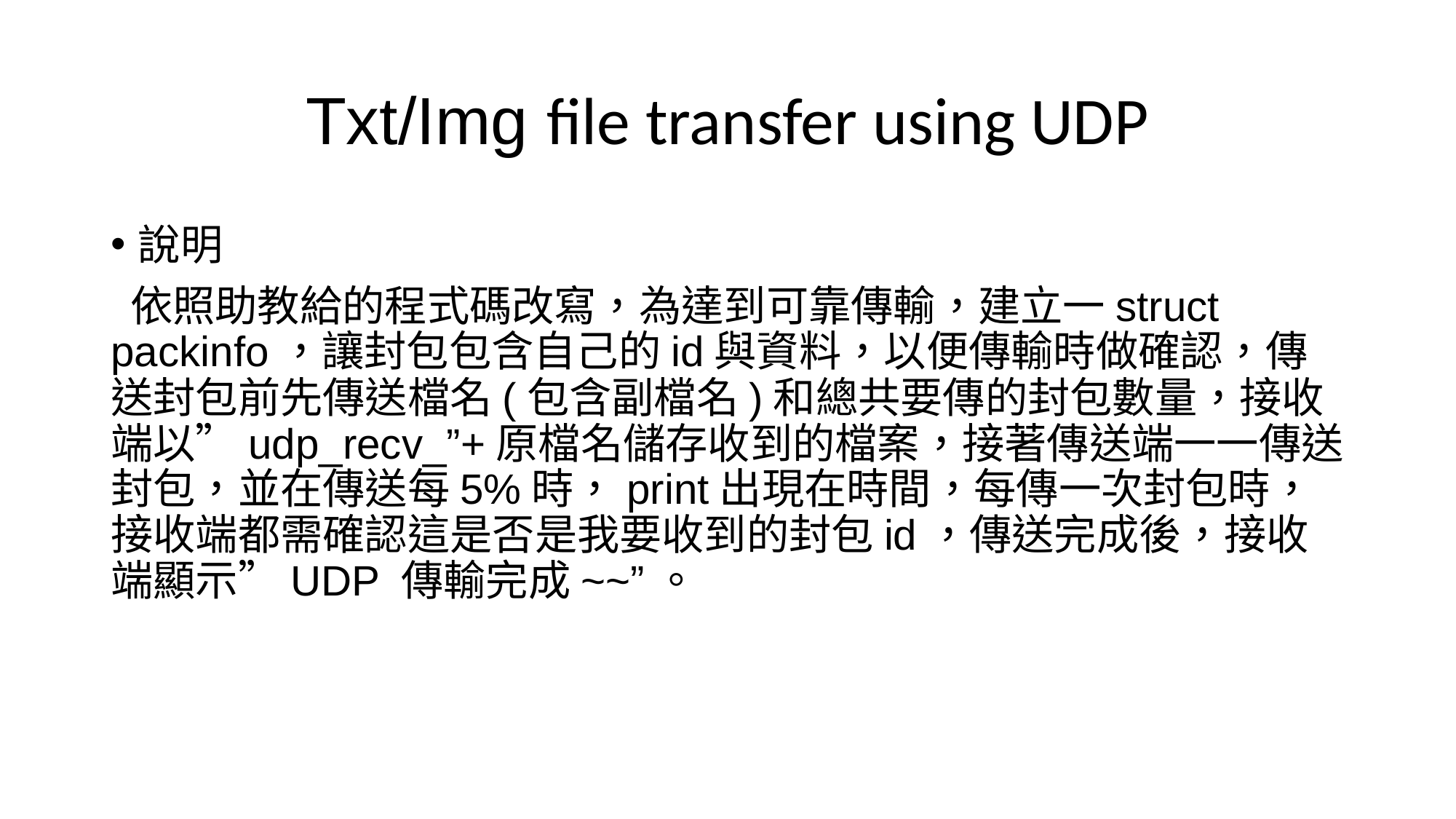

# Txt/Img file transfer using UDP
說明
 依照助教給的程式碼改寫，為達到可靠傳輸，建立一struct packinfo，讓封包包含自己的id與資料，以便傳輸時做確認，傳送封包前先傳送檔名(包含副檔名)和總共要傳的封包數量，接收端以”udp_recv_”+原檔名儲存收到的檔案，接著傳送端一一傳送封包，並在傳送每5%時，print出現在時間，每傳一次封包時，接收端都需確認這是否是我要收到的封包id，傳送完成後，接收端顯示”UDP 傳輸完成~~”。